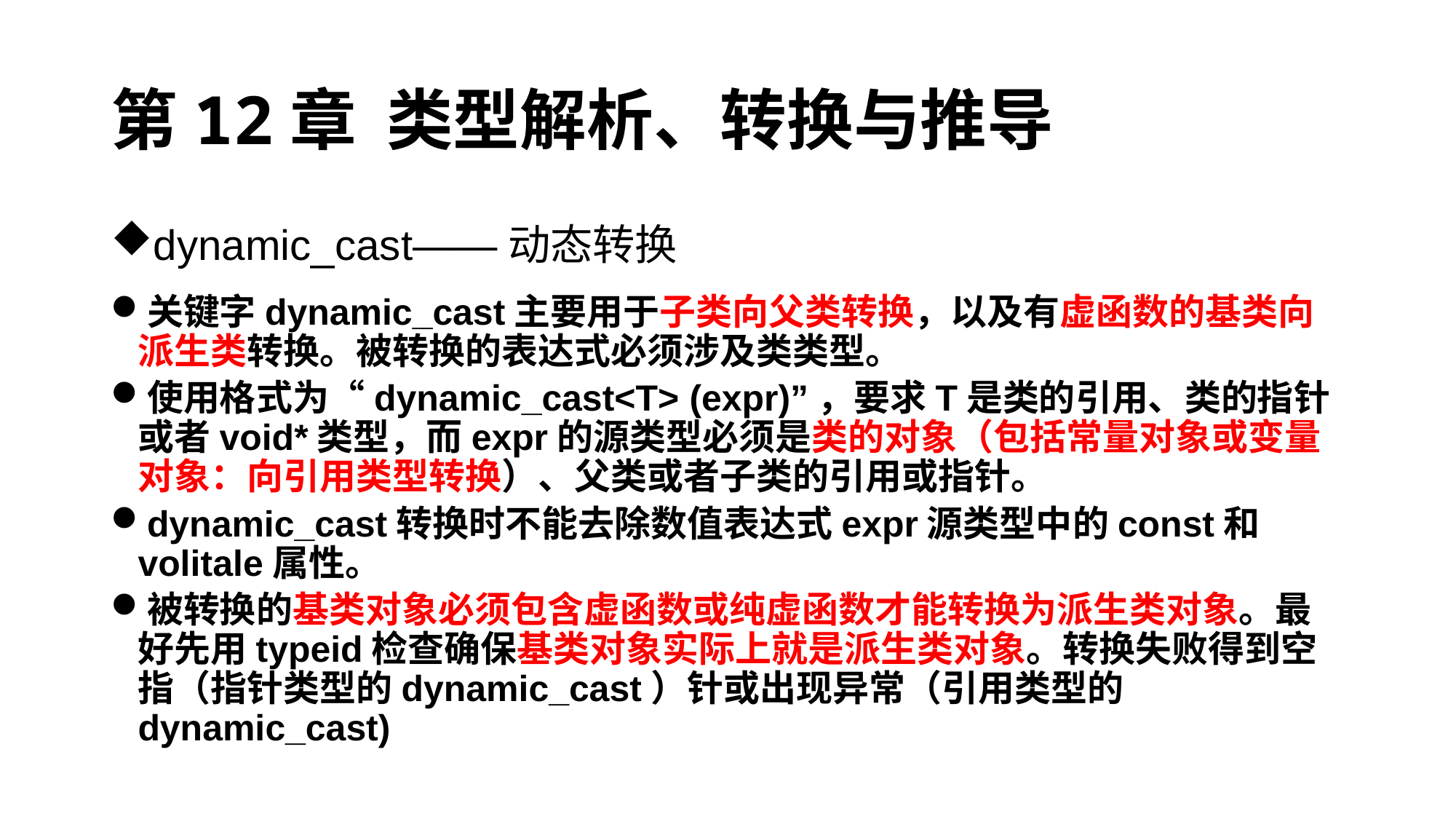

# 第12章  类型解析、转换与推导
dynamic_cast——动态转换
关键字dynamic_cast主要用于子类向父类转换，以及有虚函数的基类向派生类转换。被转换的表达式必须涉及类类型。
使用格式为“dynamic_cast<T> (expr)”，要求T是类的引用、类的指针或者void*类型，而expr的源类型必须是类的对象（包括常量对象或变量对象：向引用类型转换）、父类或者子类的引用或指针。
dynamic_cast转换时不能去除数值表达式expr源类型中的const和volitale属性。
被转换的基类对象必须包含虚函数或纯虚函数才能转换为派生类对象。最好先用typeid检查确保基类对象实际上就是派生类对象。转换失败得到空指（指针类型的dynamic_cast）针或出现异常（引用类型的dynamic_cast)